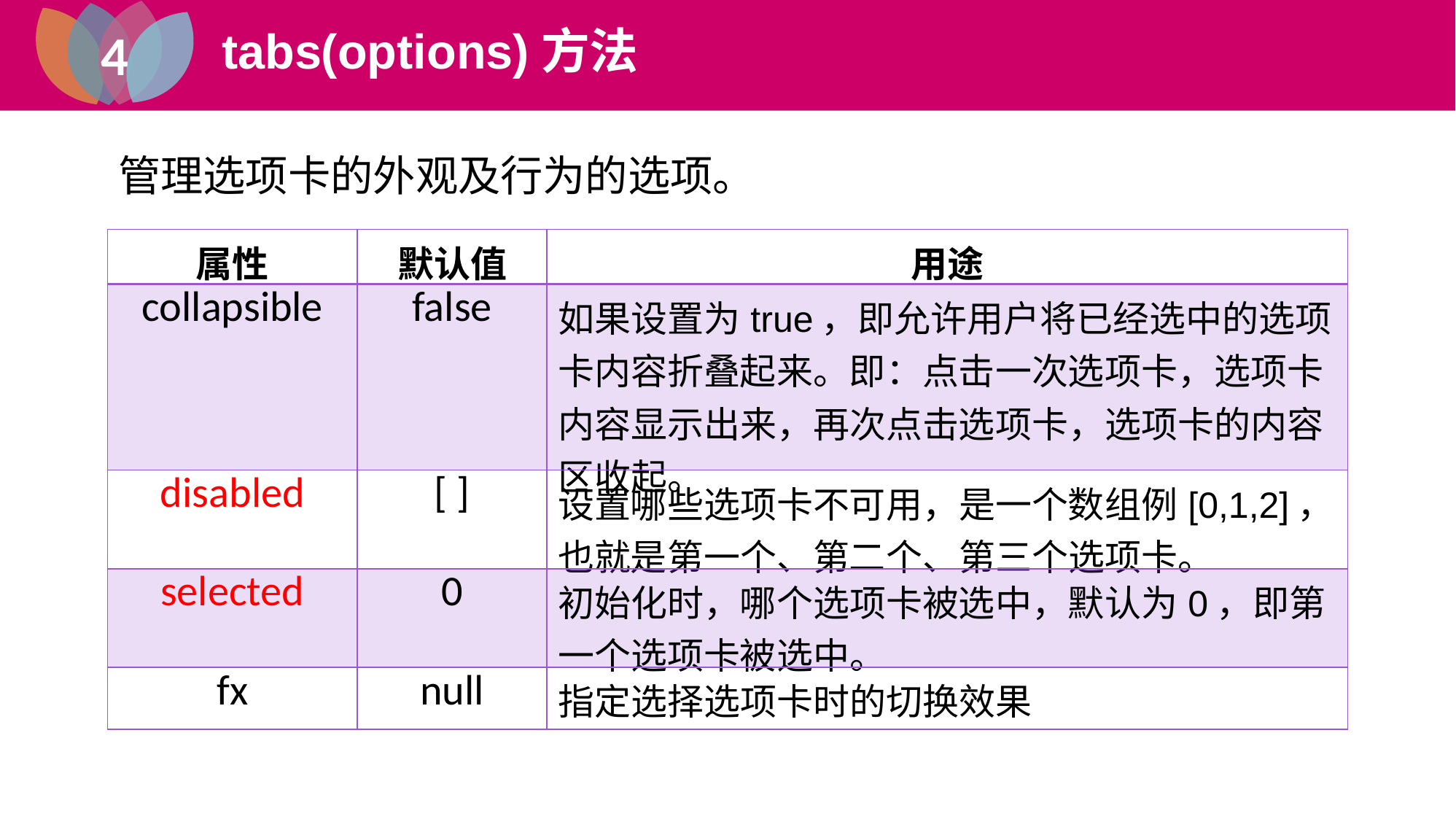

4
tabs(options)方法
2
管理选项卡的外观及行为的选项。
| 属性 | 默认值 | 用途 |
| --- | --- | --- |
| collapsible | false | 如果设置为true，即允许用户将已经选中的选项卡内容折叠起来。即：点击一次选项卡，选项卡内容显示出来，再次点击选项卡，选项卡的内容区收起。 |
| disabled | [ ] | 设置哪些选项卡不可用，是一个数组例[0,1,2]，也就是第一个、第二个、第三个选项卡。 |
| selected | 0 | 初始化时，哪个选项卡被选中，默认为0，即第一个选项卡被选中。 |
| fx | null | 指定选择选项卡时的切换效果 |